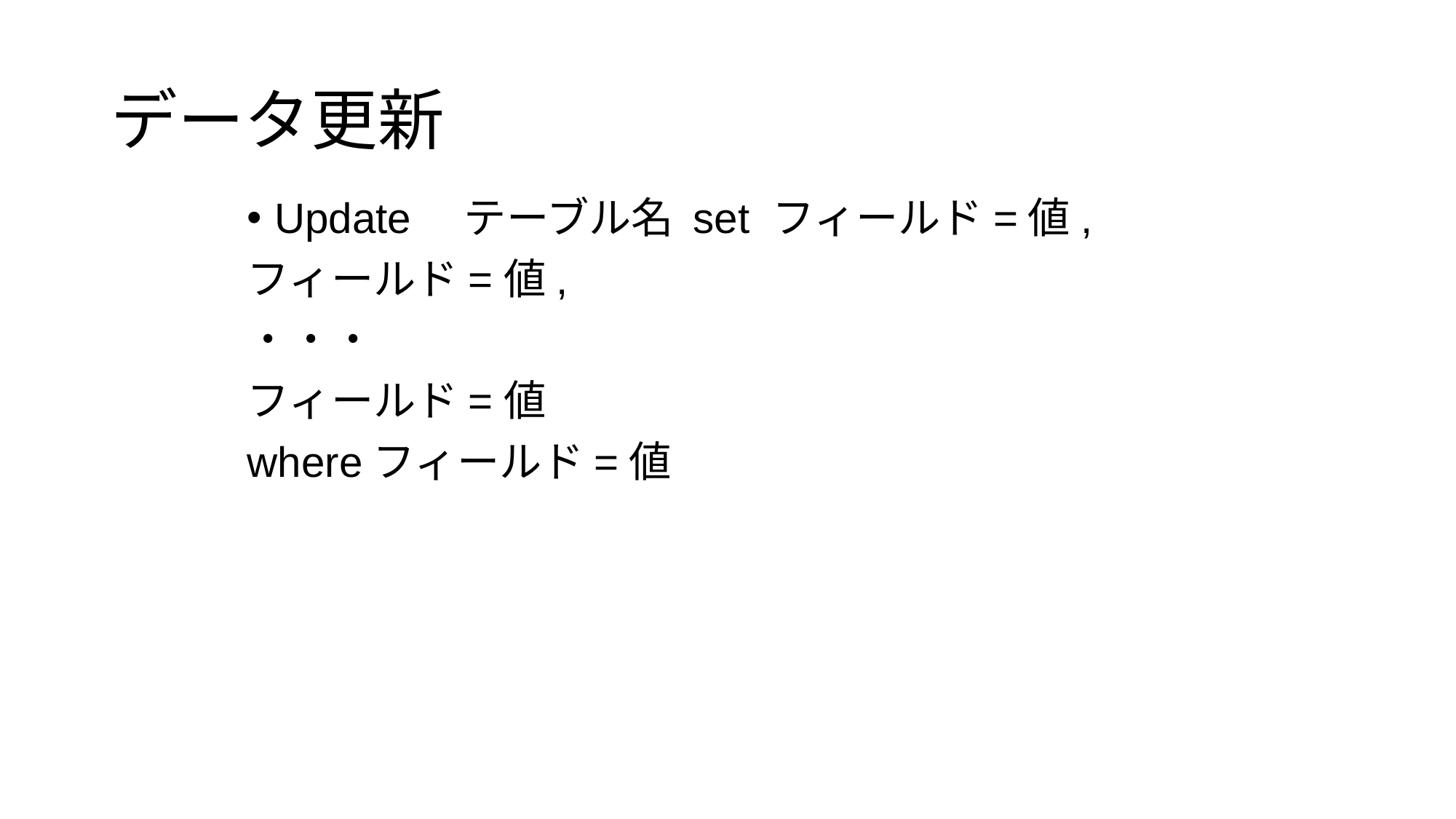

# データ更新
Update　テーブル名 set フィールド=値,
フィールド=値,
・・・
フィールド=値
whereフィールド=値